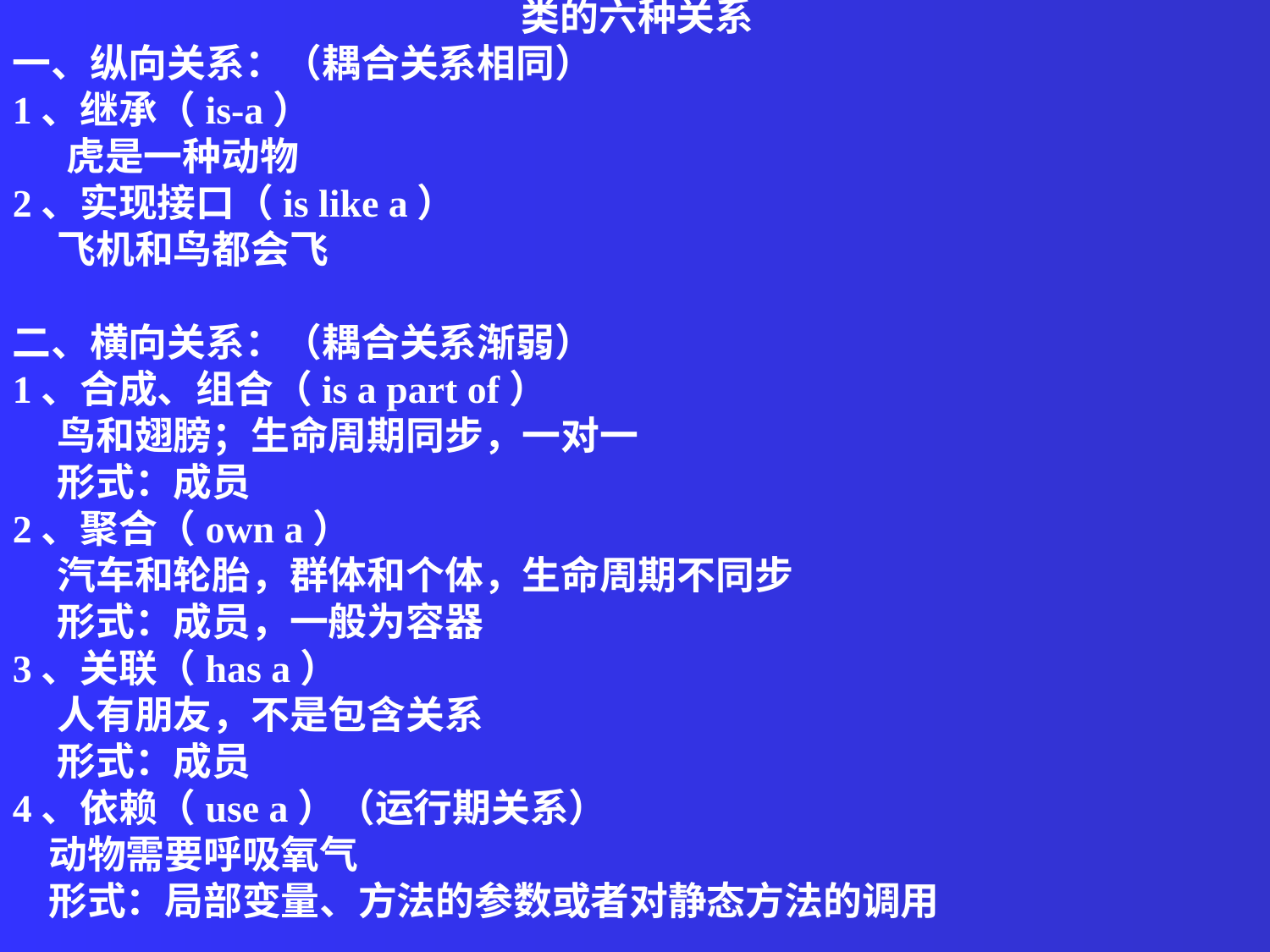

类的六种关系
一、纵向关系：（耦合关系相同）
1、继承（is-a）
     虎是一种动物
2、实现接口（is like a）
    飞机和鸟都会飞

二、横向关系：（耦合关系渐弱）
1、合成、组合（is a part of）
    鸟和翅膀；生命周期同步，一对一
    形式：成员
2、聚合（own a）
    汽车和轮胎，群体和个体，生命周期不同步
    形式：成员，一般为容器
3、关联（has a）
    人有朋友，不是包含关系
    形式：成员
4、依赖（use a）（运行期关系）
   动物需要呼吸氧气
   形式：局部变量、方法的参数或者对静态方法的调用